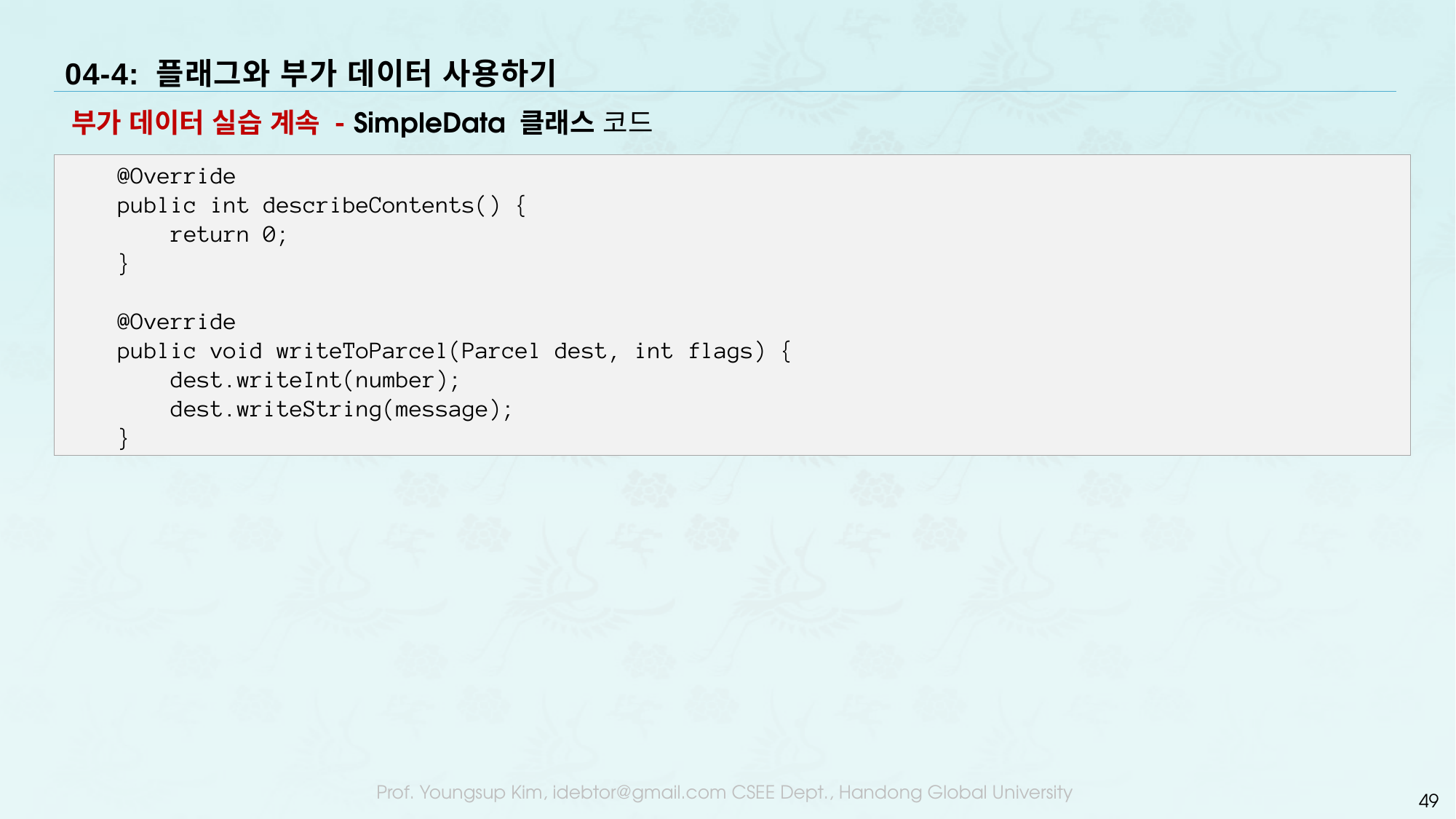

# 04-4: 플래그와 부가 데이터 사용하기
부가 데이터 실습 계속 - SimpleData 클래스 코드

    @Override
    public int describeContents() {
        return 0;
    }

    @Override
    public void writeToParcel(Parcel dest, int flags) {
        dest.writeInt(number);
        dest.writeString(message);
    }
49